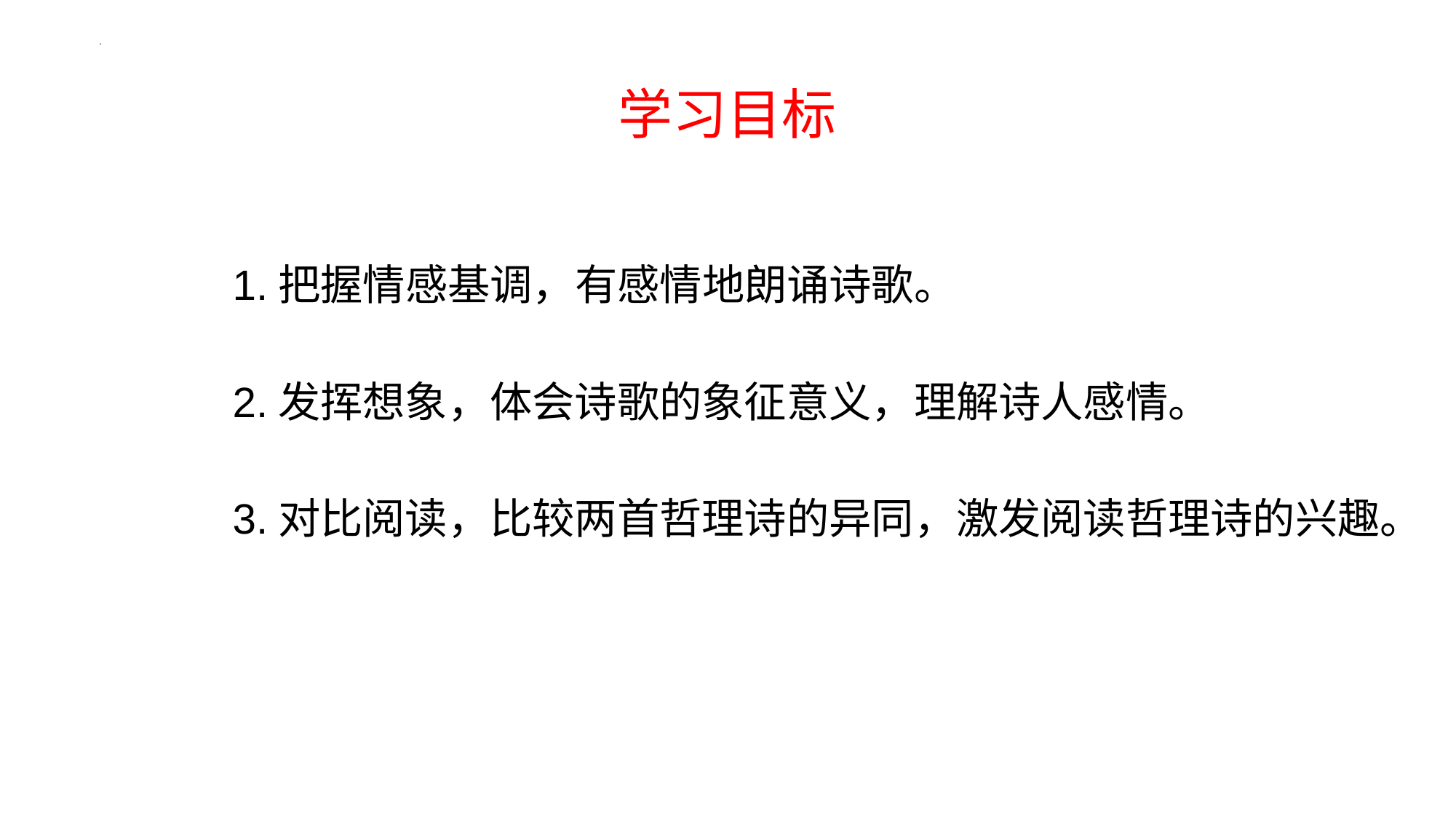

# 学习目标
1.把握情感基调，有感情地朗诵诗歌。
2.发挥想象，体会诗歌的象征意义，理解诗人感情。
3.对比阅读，比较两首哲理诗的异同，激发阅读哲理诗的兴趣。